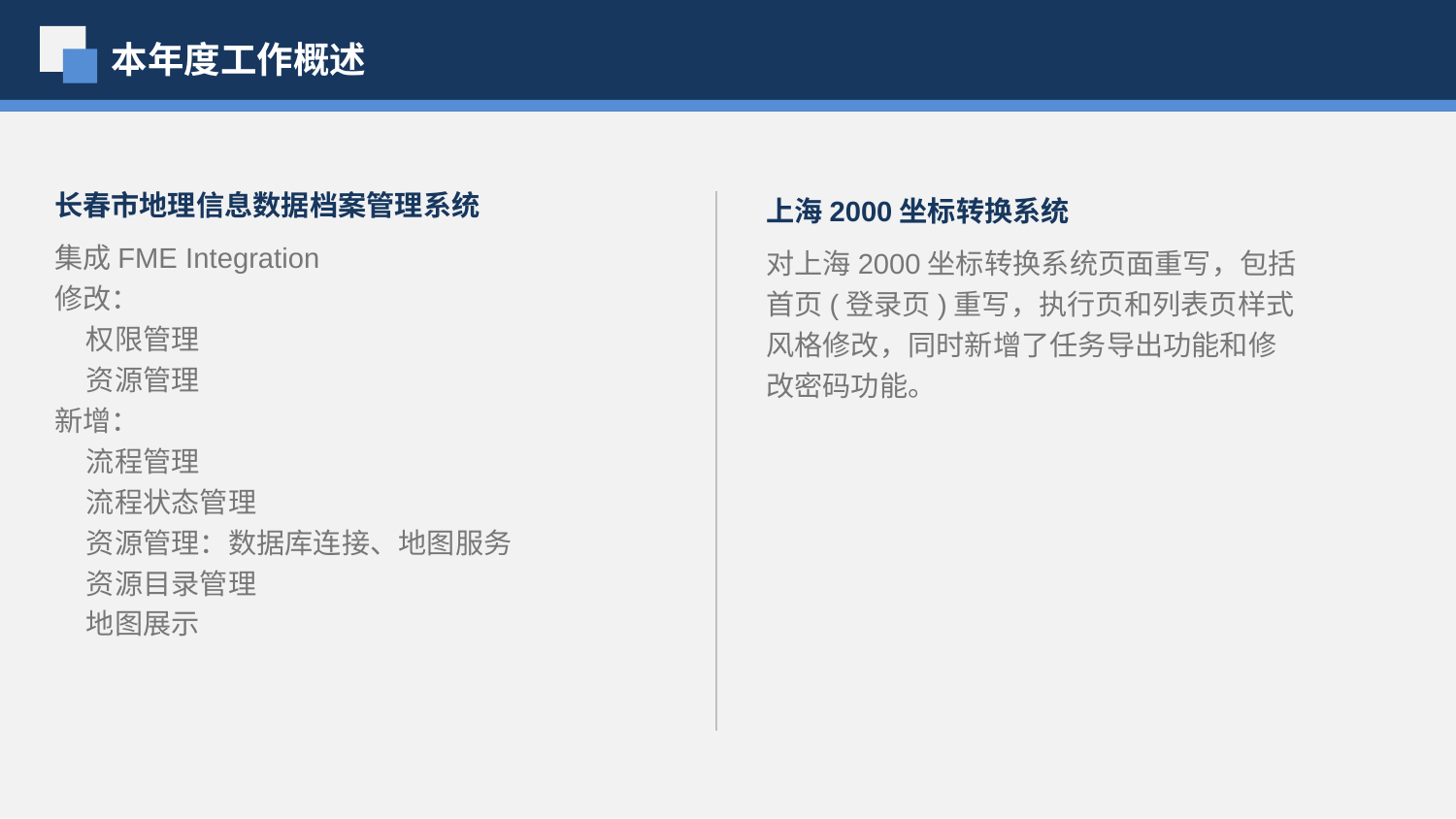

本年度工作概述

长春市地理信息数据档案管理系统
集成FME Integration
修改：
    权限管理
    资源管理
新增：
    流程管理
    流程状态管理
    资源管理：数据库连接、地图服务
    资源目录管理
    地图展示

上海2000坐标转换系统
对上海2000坐标转换系统页面重写，包括首页(登录页)重写，执行页和列表页样式风格修改，同时新增了任务导出功能和修改密码功能。